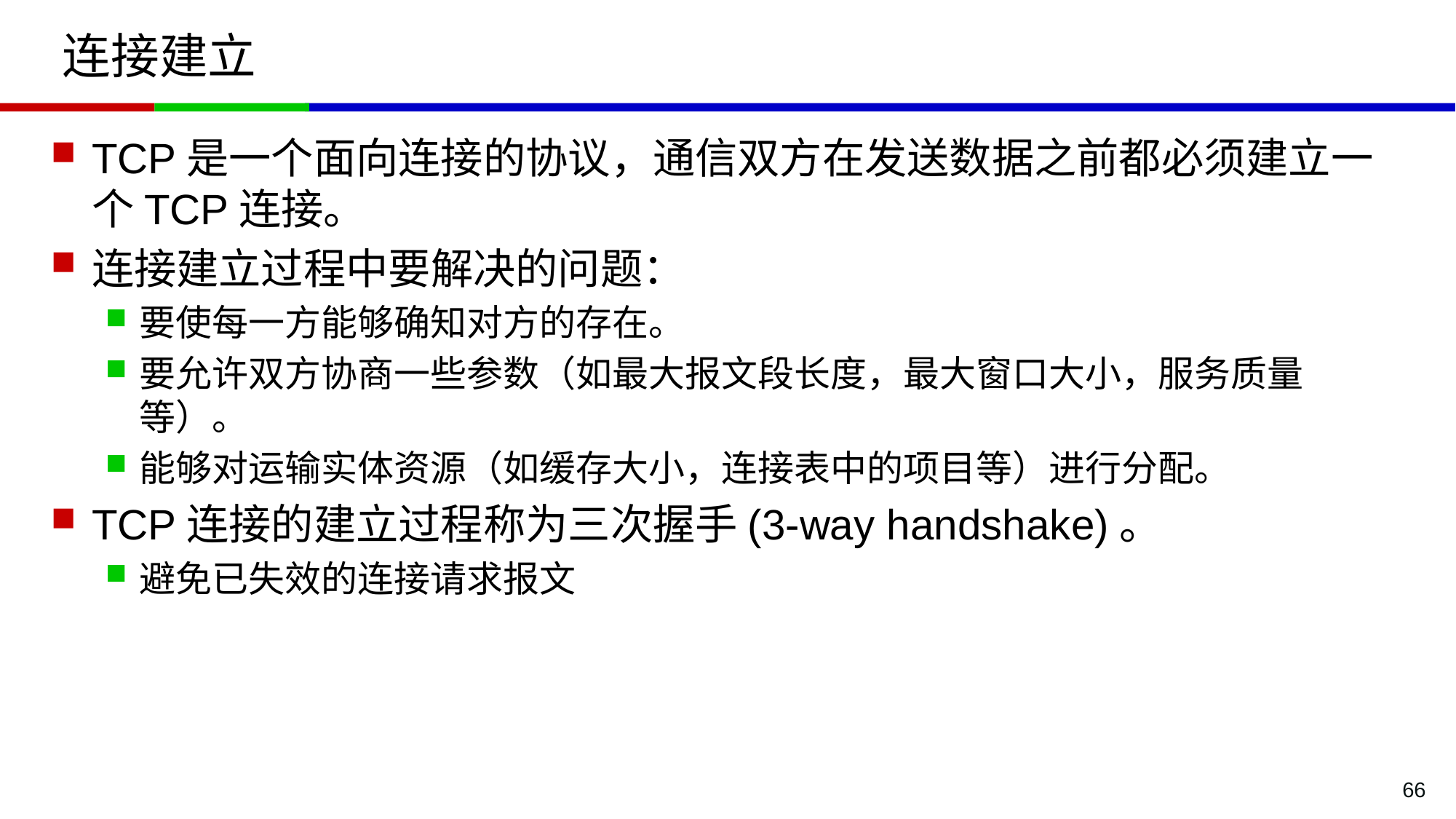

# 连接建立
TCP是一个面向连接的协议，通信双方在发送数据之前都必须建立一个TCP连接。
连接建立过程中要解决的问题：
要使每一方能够确知对方的存在。
要允许双方协商一些参数（如最大报文段长度，最大窗口大小，服务质量等）。
能够对运输实体资源（如缓存大小，连接表中的项目等）进行分配。
TCP连接的建立过程称为三次握手(3-way handshake)。
避免已失效的连接请求报文

66